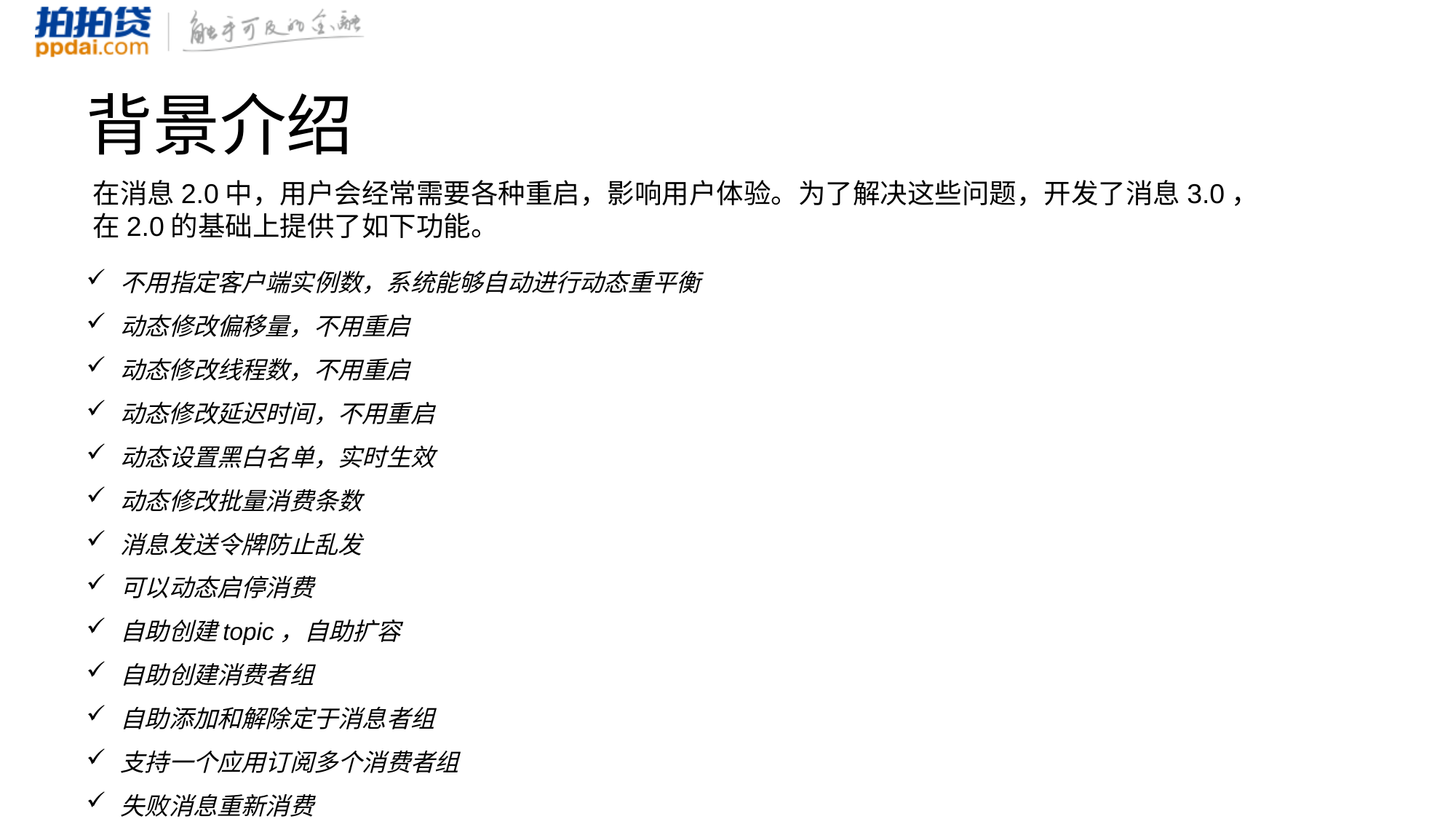

# 背景介绍
在消息2.0中，用户会经常需要各种重启，影响用户体验。为了解决这些问题，开发了消息3.0，
在2.0的基础上提供了如下功能。
不用指定客户端实例数，系统能够自动进行动态重平衡
动态修改偏移量，不用重启
动态修改线程数，不用重启
动态修改延迟时间，不用重启
动态设置黑白名单，实时生效
动态修改批量消费条数
消息发送令牌防止乱发
可以动态启停消费
自助创建topic，自助扩容
自助创建消费者组
自助添加和解除定于消息者组
支持一个应用订阅多个消费者组
失败消息重新消费